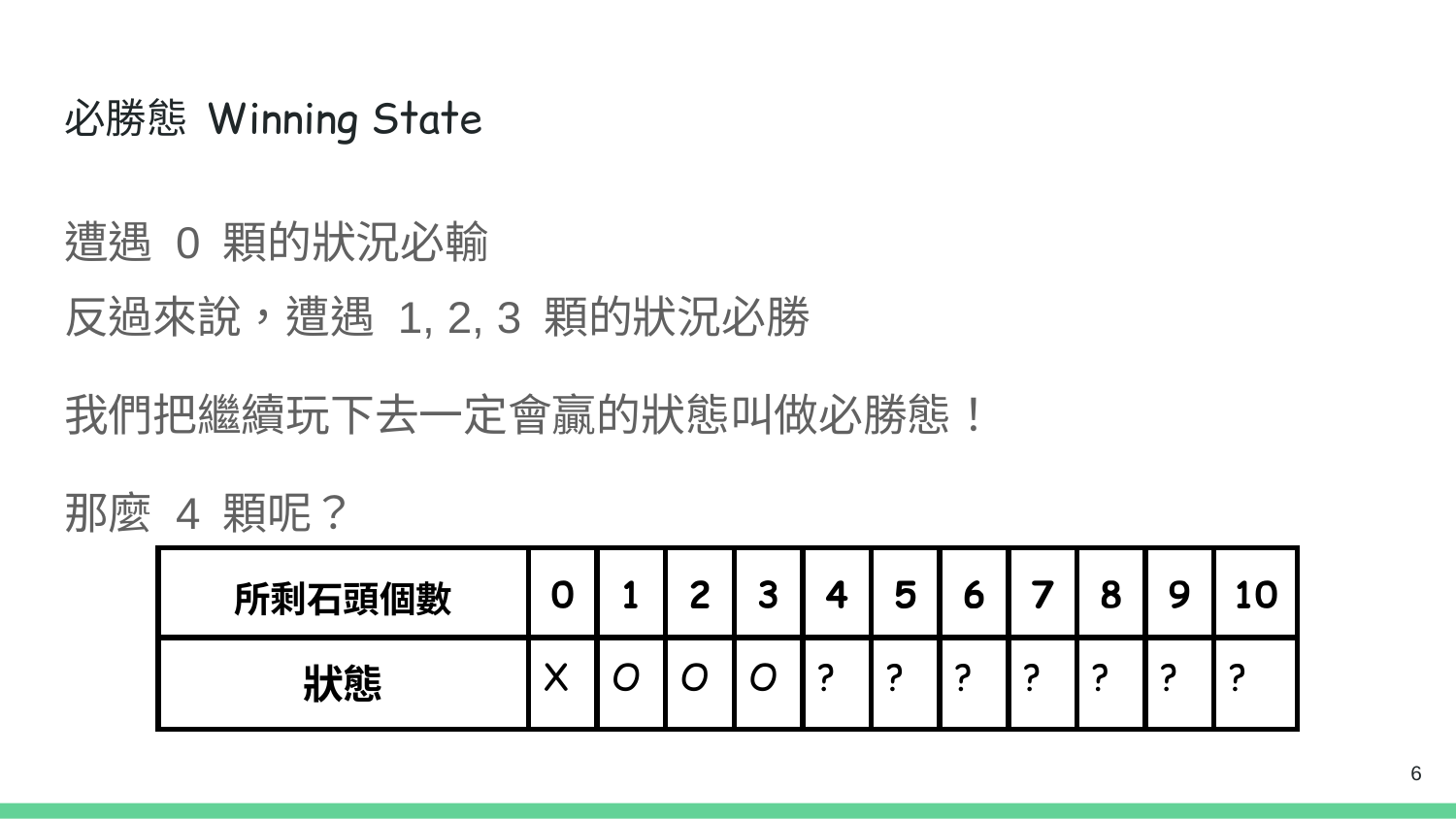

# 必勝態 Winning State
遭遇 0 顆的狀況必輸
反過來說，遭遇 1, 2, 3 顆的狀況必勝
我們把繼續玩下去一定會贏的狀態叫做必勝態！
那麼 4 顆呢？
| 所剩石頭個數 | 0 | 1 | 2 | 3 | 4 | 5 | 6 | 7 | 8 | 9 | 10 |
| --- | --- | --- | --- | --- | --- | --- | --- | --- | --- | --- | --- |
| 狀態 | X | O | O | O | ? | ? | ? | ? | ? | ? | ? |
6